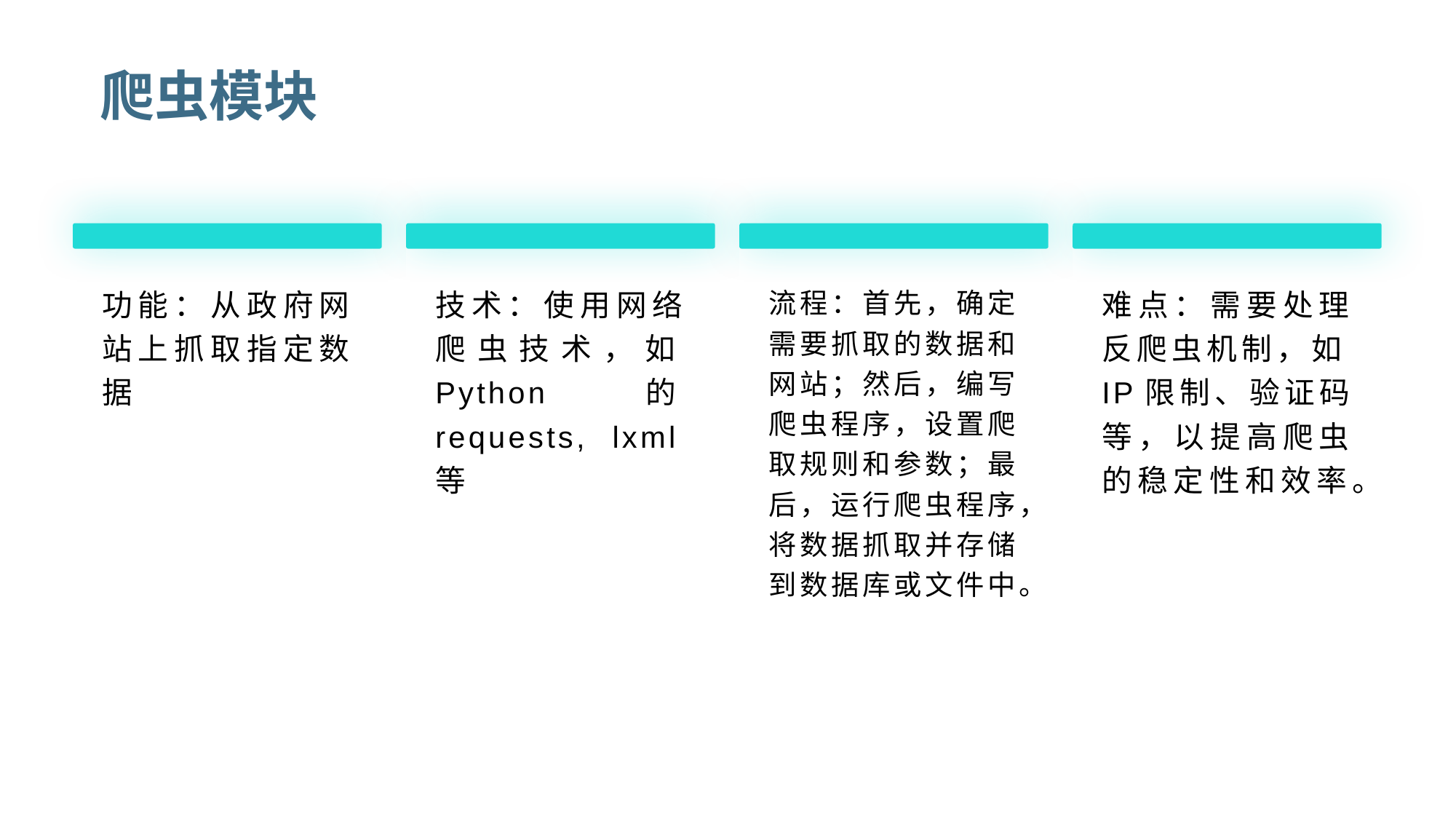

# 爬虫模块

功能：从政府网站上抓取指定数据
技术：使用网络爬虫技术，如Python的requests, lxml等
流程：首先，确定需要抓取的数据和网站；然后，编写爬虫程序，设置爬取规则和参数；最后，运行爬虫程序，将数据抓取并存储到数据库或文件中。
难点：需要处理反爬虫机制，如IP限制、验证码等，以提高爬虫的稳定性和效率。